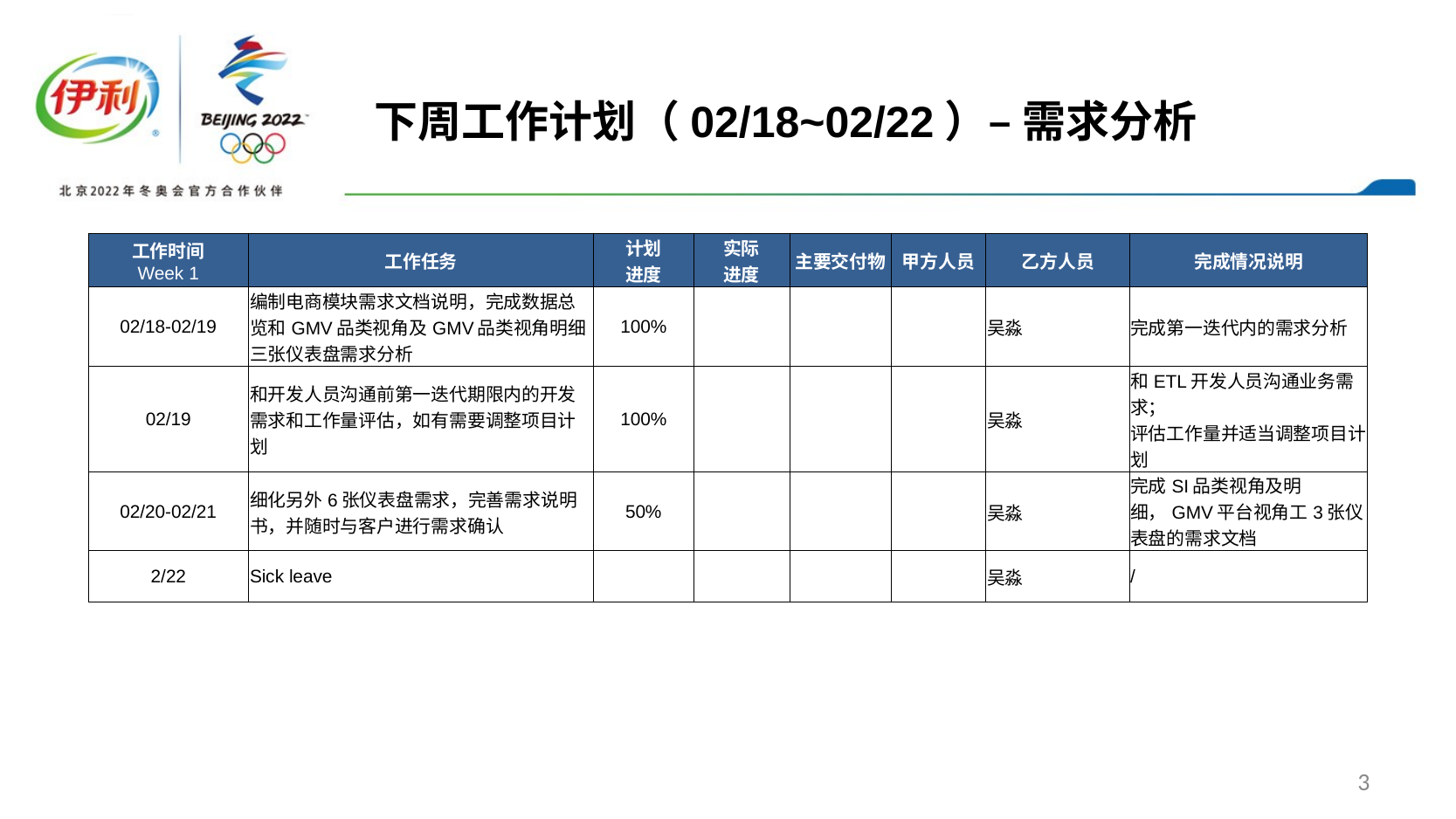

下周工作计划（02/18~02/22）– 需求分析
| 工作时间 Week 1 | 工作任务 | 计划 进度 | 实际 进度 | 主要交付物 | 甲方人员 | 乙方人员 | 完成情况说明 |
| --- | --- | --- | --- | --- | --- | --- | --- |
| 02/18-02/19 | 编制电商模块需求文档说明，完成数据总览和GMV品类视角及GMV品类视角明细三张仪表盘需求分析 | 100% |  |  |  | 吴淼 | 完成第一迭代内的需求分析 |
| 02/19 | 和开发人员沟通前第一迭代期限内的开发需求和工作量评估，如有需要调整项目计划 | 100% |  |  |  | 吴淼 | 和ETL开发人员沟通业务需求； 评估工作量并适当调整项目计划 |
| 02/20-02/21 | 细化另外6张仪表盘需求，完善需求说明书，并随时与客户进行需求确认 | 50% |  |  |  | 吴淼 | 完成SI品类视角及明细，GMV平台视角工3张仪表盘的需求文档 |
| 2/22 | Sick leave |  |  |  |  | 吴淼 | / |
3